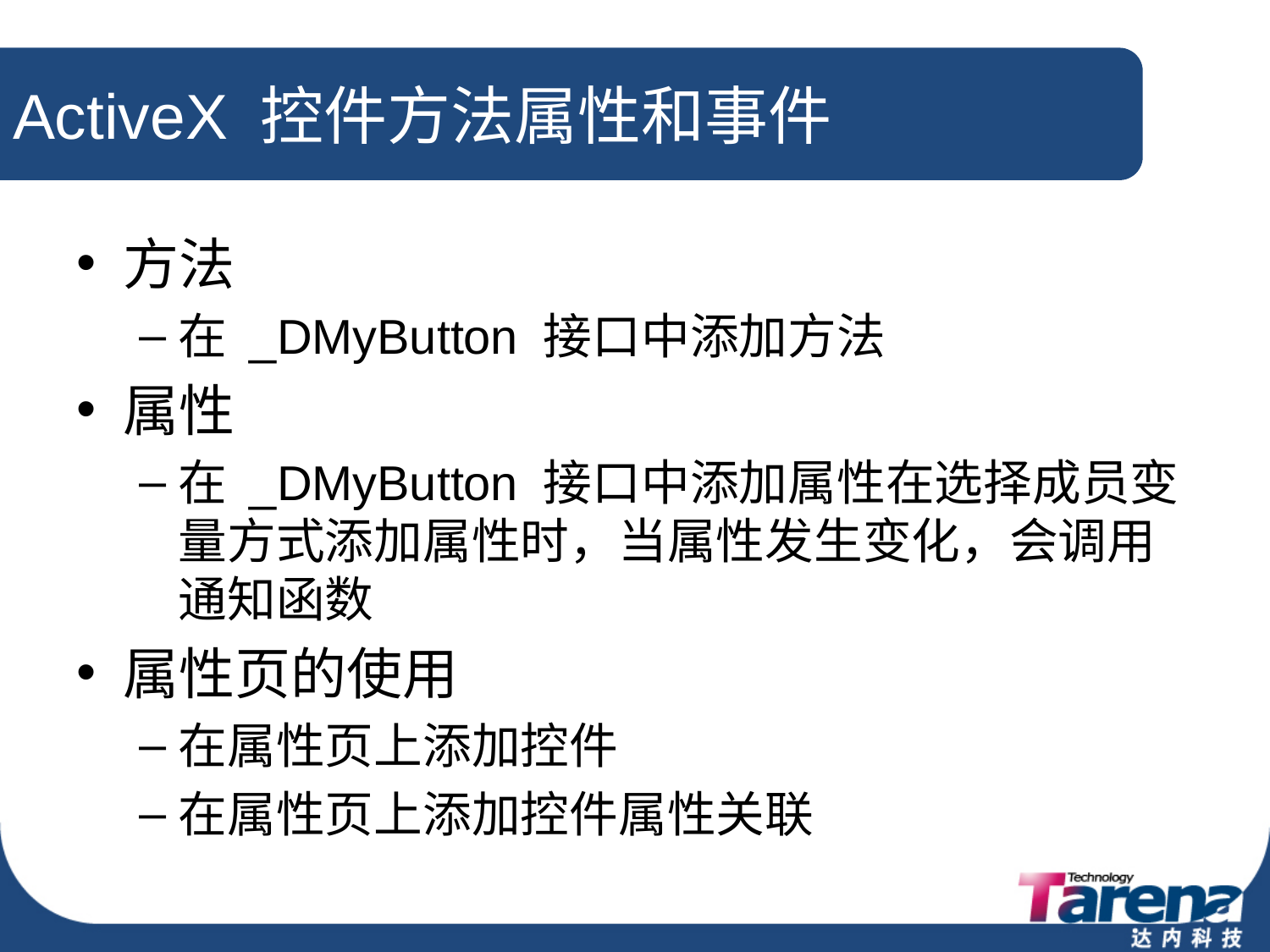

# ActiveX 控件方法属性和事件
方法
在 _DMyButton 接口中添加方法
属性
在 _DMyButton 接口中添加属性在选择成员变量方式添加属性时，当属性发生变化，会调用通知函数
属性页的使用
在属性页上添加控件
在属性页上添加控件属性关联